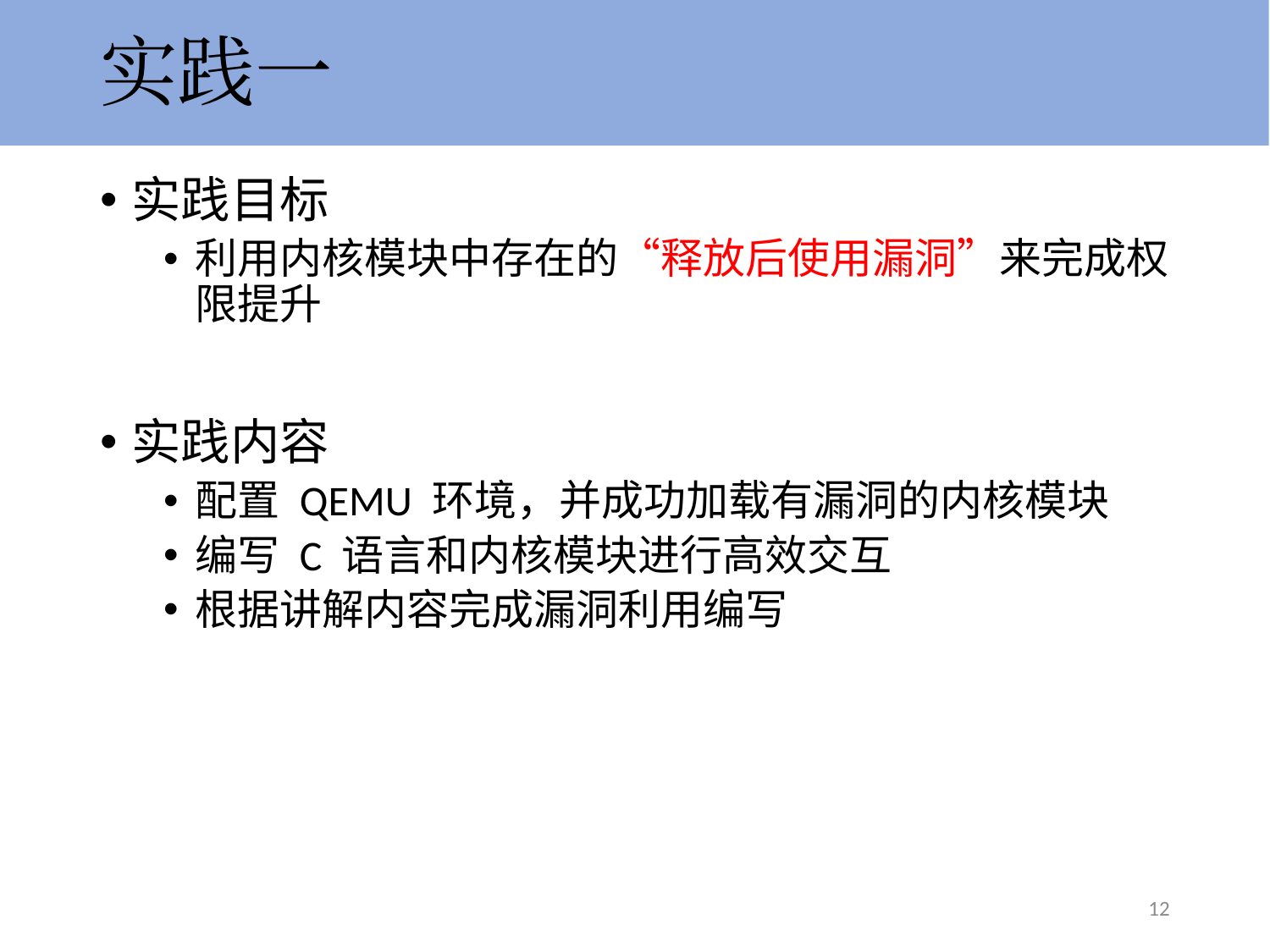

# 实践一
实践目标
利用内核模块中存在的“释放后使用漏洞”来完成权限提升

实践内容
配置 QEMU 环境，并成功加载有漏洞的内核模块
编写 C 语言和内核模块进行高效交互
根据讲解内容完成漏洞利用编写
12